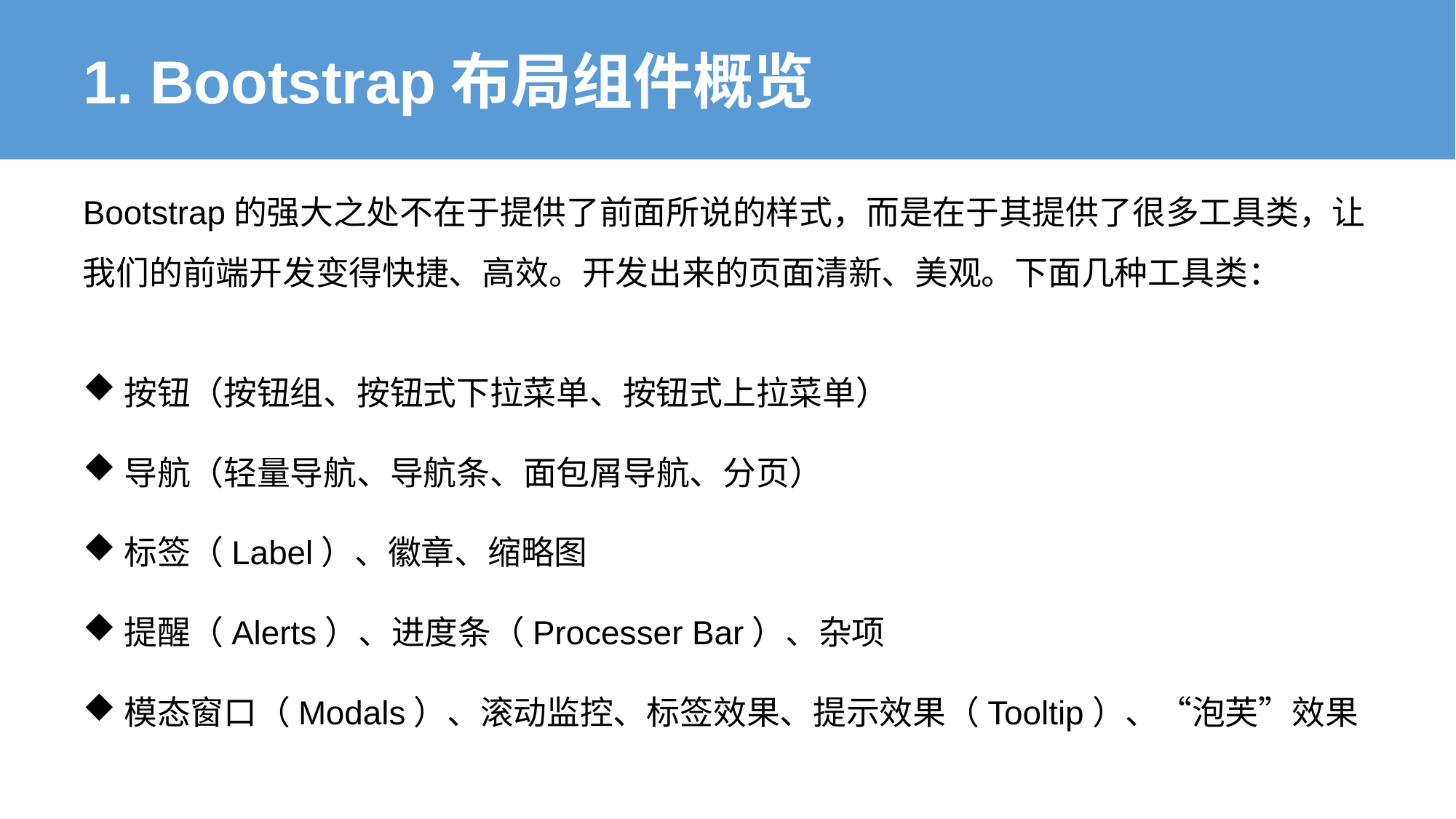

# 1. Bootstrap布局组件概览
Bootstrap的强大之处不在于提供了前面所说的样式，而是在于其提供了很多工具类，让我们的前端开发变得快捷、高效。开发出来的页面清新、美观。下面几种工具类：

按钮（按钮组、按钮式下拉菜单、按钮式上拉菜单）
导航（轻量导航、导航条、面包屑导航、分页）
标签（Label）、徽章、缩略图
提醒（Alerts）、进度条（Processer Bar）、杂项
模态窗口（Modals）、滚动监控、标签效果、提示效果（Tooltip）、“泡芙”效果